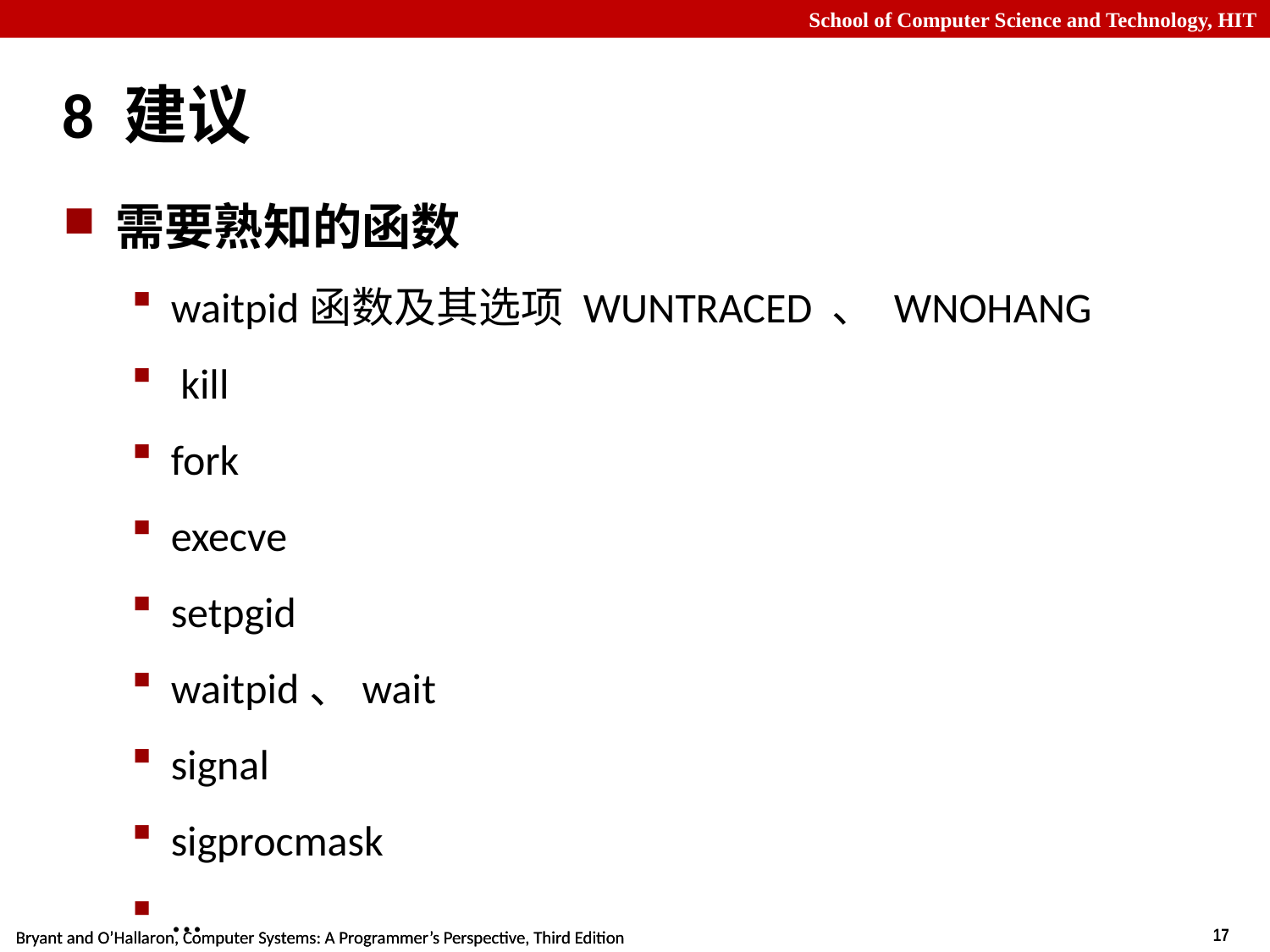

# 8 建议
需要熟知的函数
waitpid函数及其选项 WUNTRACED 、 WNOHANG
 kill
fork
execve
setpgid
waitpid、wait
signal
sigprocmask
...